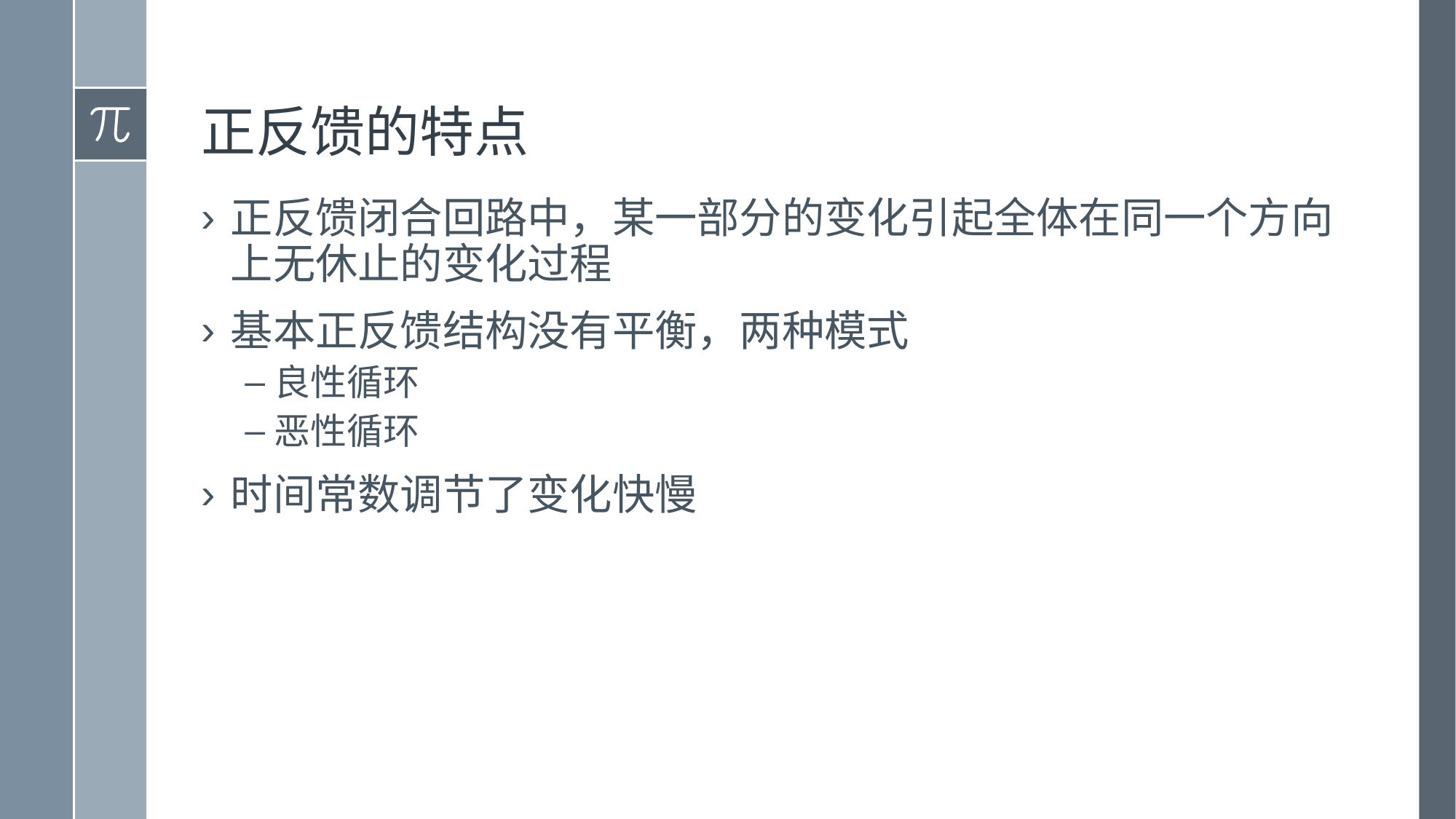

# 正反馈的特点
正反馈闭合回路中，某一部分的变化引起全体在同一个方向上无休止的变化过程
基本正反馈结构没有平衡，两种模式
良性循环
恶性循环
时间常数调节了变化快慢